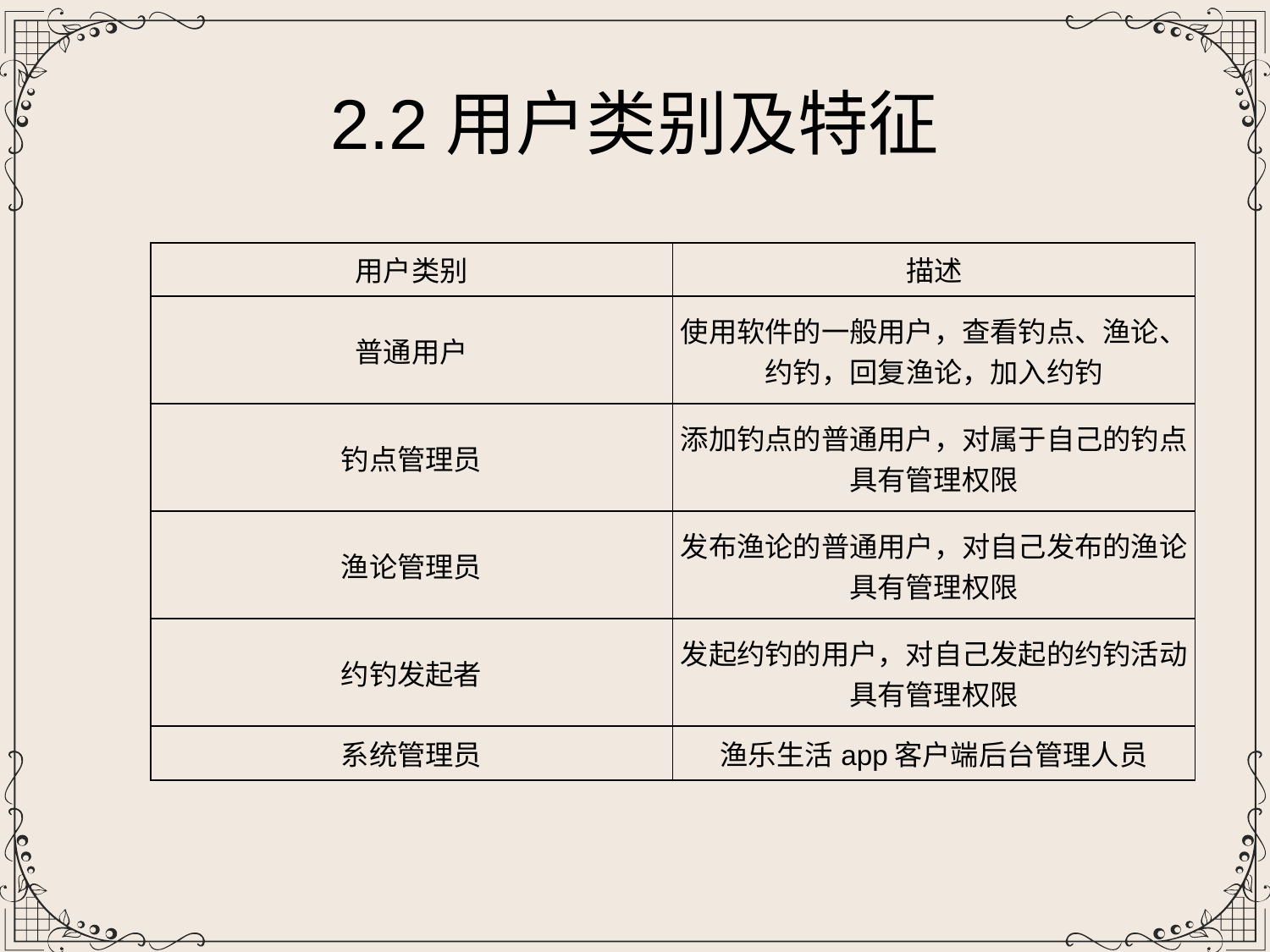

2.2用户类别及特征
| 用户类别 | 描述 |
| --- | --- |
| 普通用户 | 使用软件的一般用户，查看钓点、渔论、约钓，回复渔论，加入约钓 |
| 钓点管理员 | 添加钓点的普通用户，对属于自己的钓点具有管理权限 |
| 渔论管理员 | 发布渔论的普通用户，对自己发布的渔论具有管理权限 |
| 约钓发起者 | 发起约钓的用户，对自己发起的约钓活动具有管理权限 |
| 系统管理员 | 渔乐生活app客户端后台管理人员 |